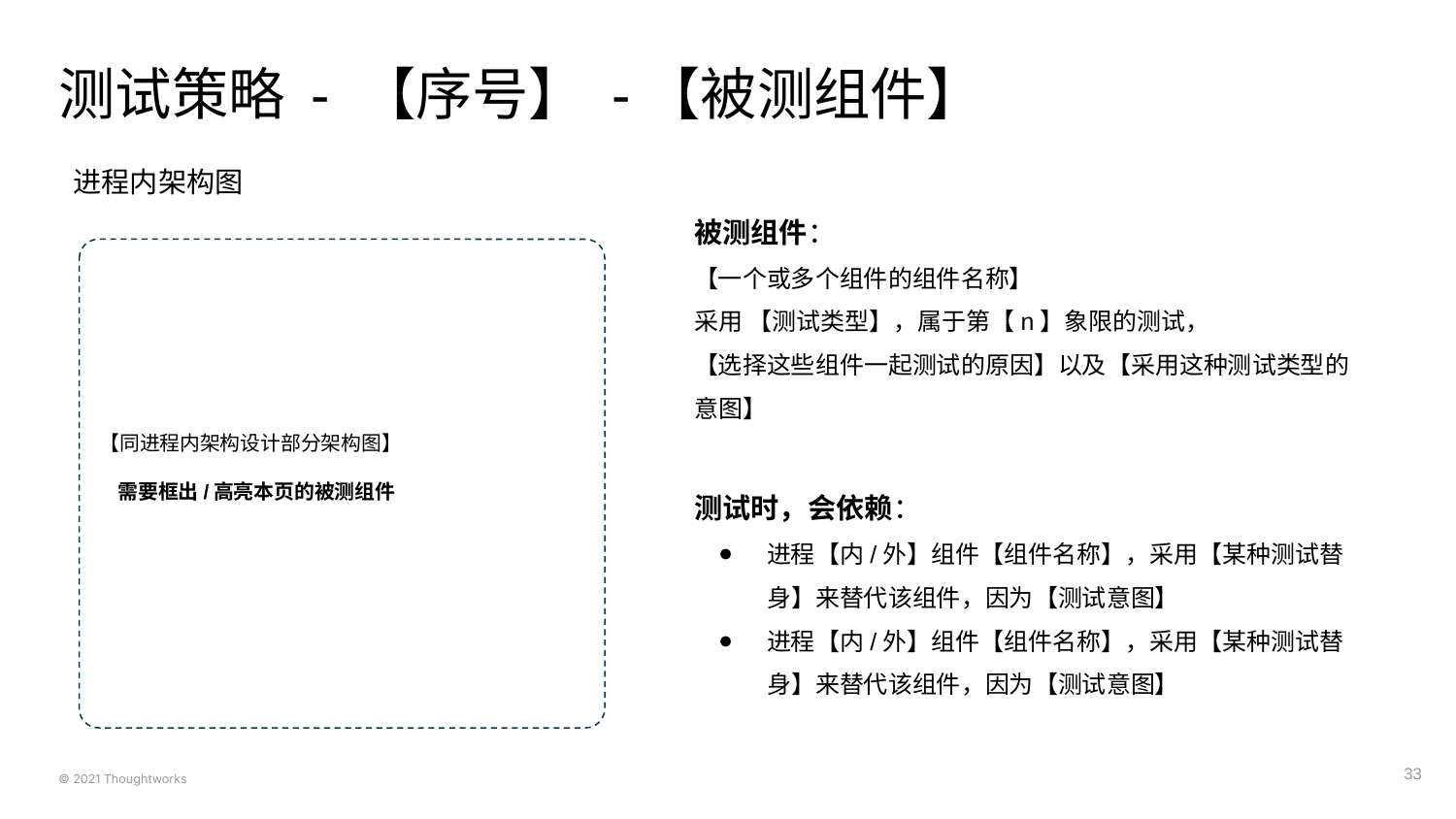

# 测试策略 - 【序号】 -【被测组件】
进程内架构图
被测组件：
【一个或多个组件的组件名称】
采用 【测试类型】，属于第【n】象限的测试，
【选择这些组件一起测试的原因】以及【采用这种测试类型的意图】

测试时，会依赖：
进程【内/外】组件【组件名称】，采用【某种测试替身】来替代该组件，因为【测试意图】
进程【内/外】组件【组件名称】，采用【某种测试替身】来替代该组件，因为【测试意图】
【同进程内架构设计部分架构图】

   需要框出/高亮本页的被测组件

33